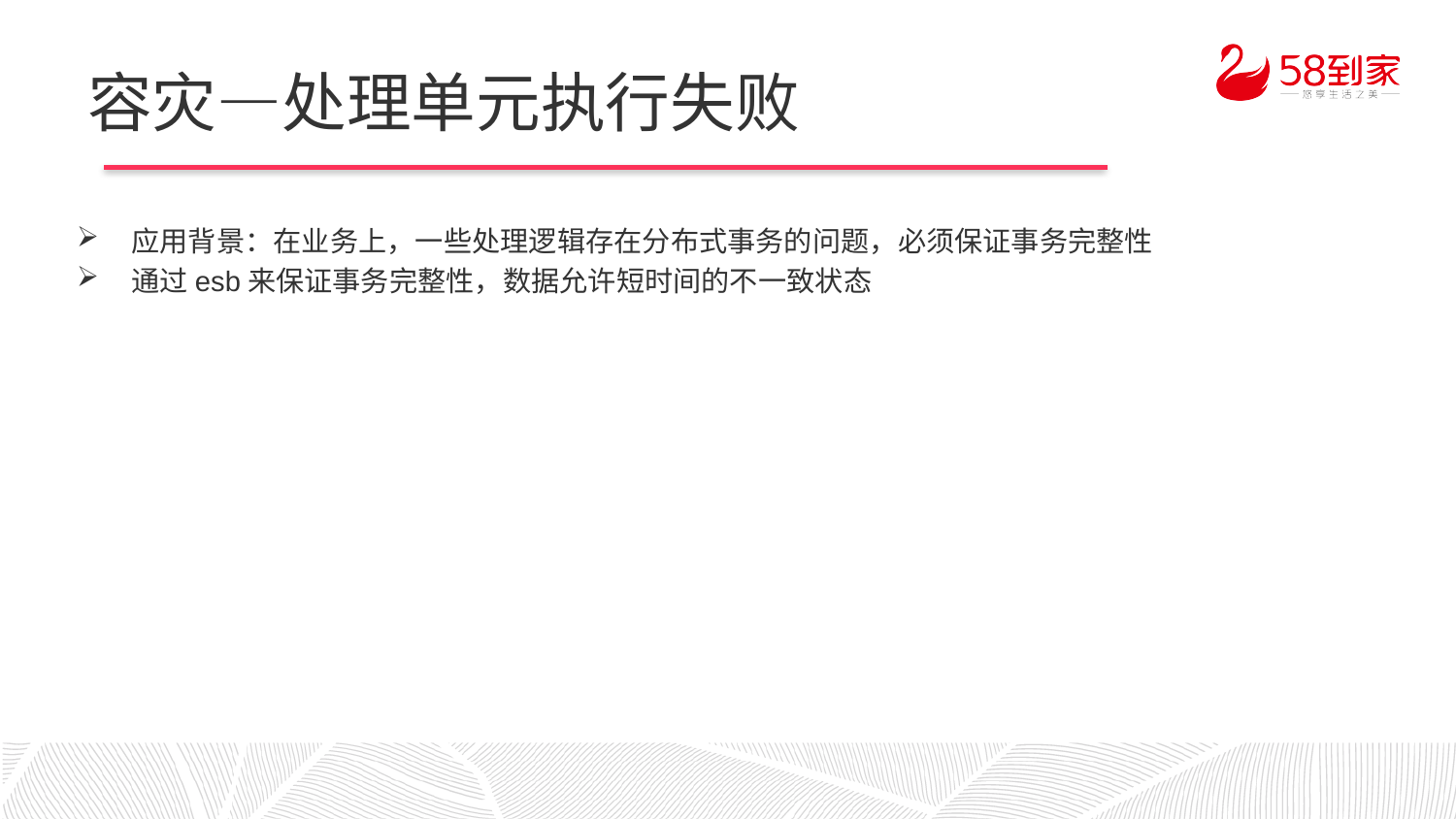

# 容灾—处理单元执行失败
应用背景：在业务上，一些处理逻辑存在分布式事务的问题，必须保证事务完整性
通过esb来保证事务完整性，数据允许短时间的不一致状态